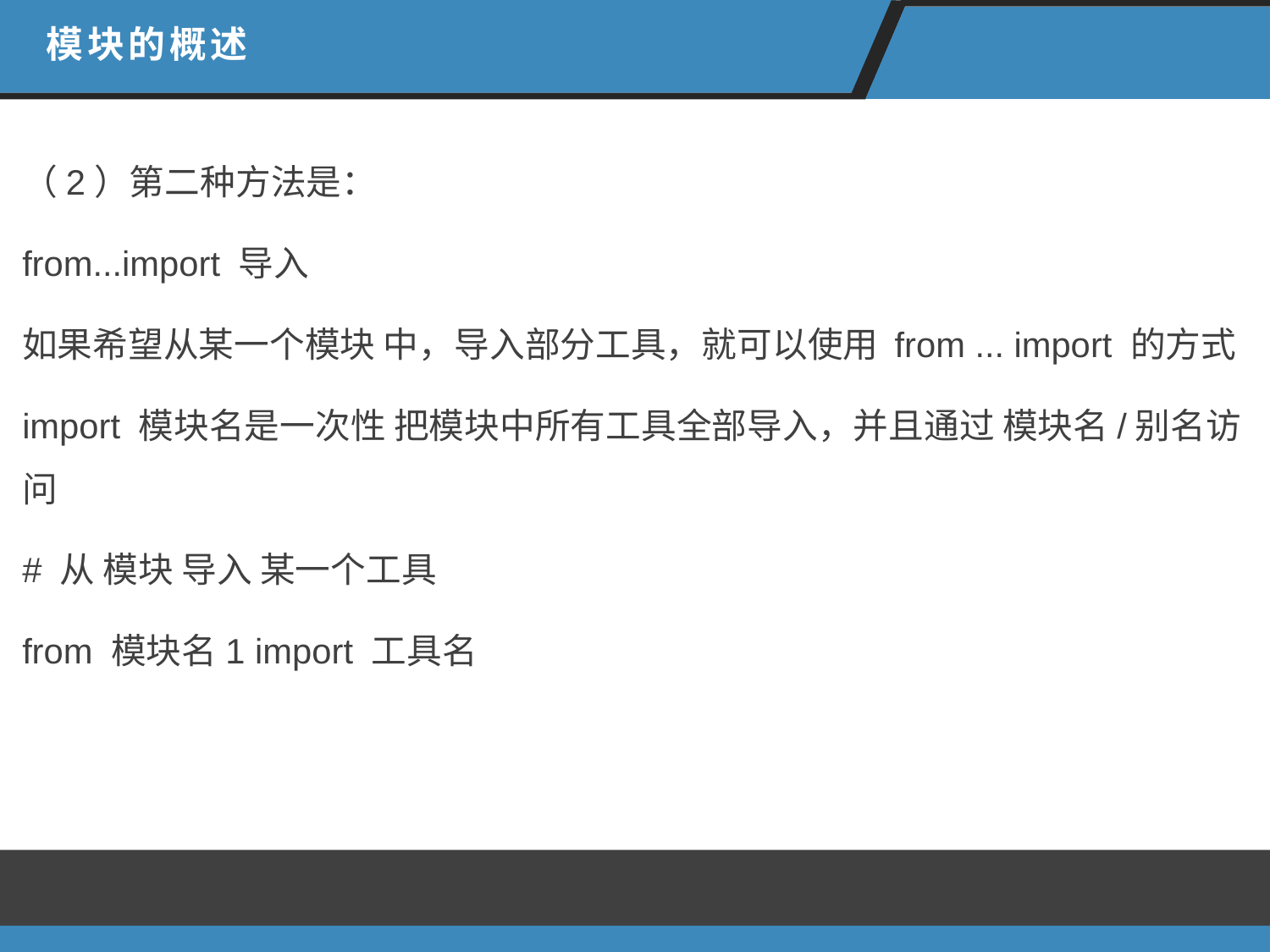

模块的概述

（2）第二种方法是：
from...import 导入
如果希望从某一个模块 中，导入部分工具，就可以使用 from ... import 的方式
import 模块名是一次性 把模块中所有工具全部导入，并且通过 模块名/别名访问
# 从 模块 导入 某一个工具
from 模块名1 import 工具名